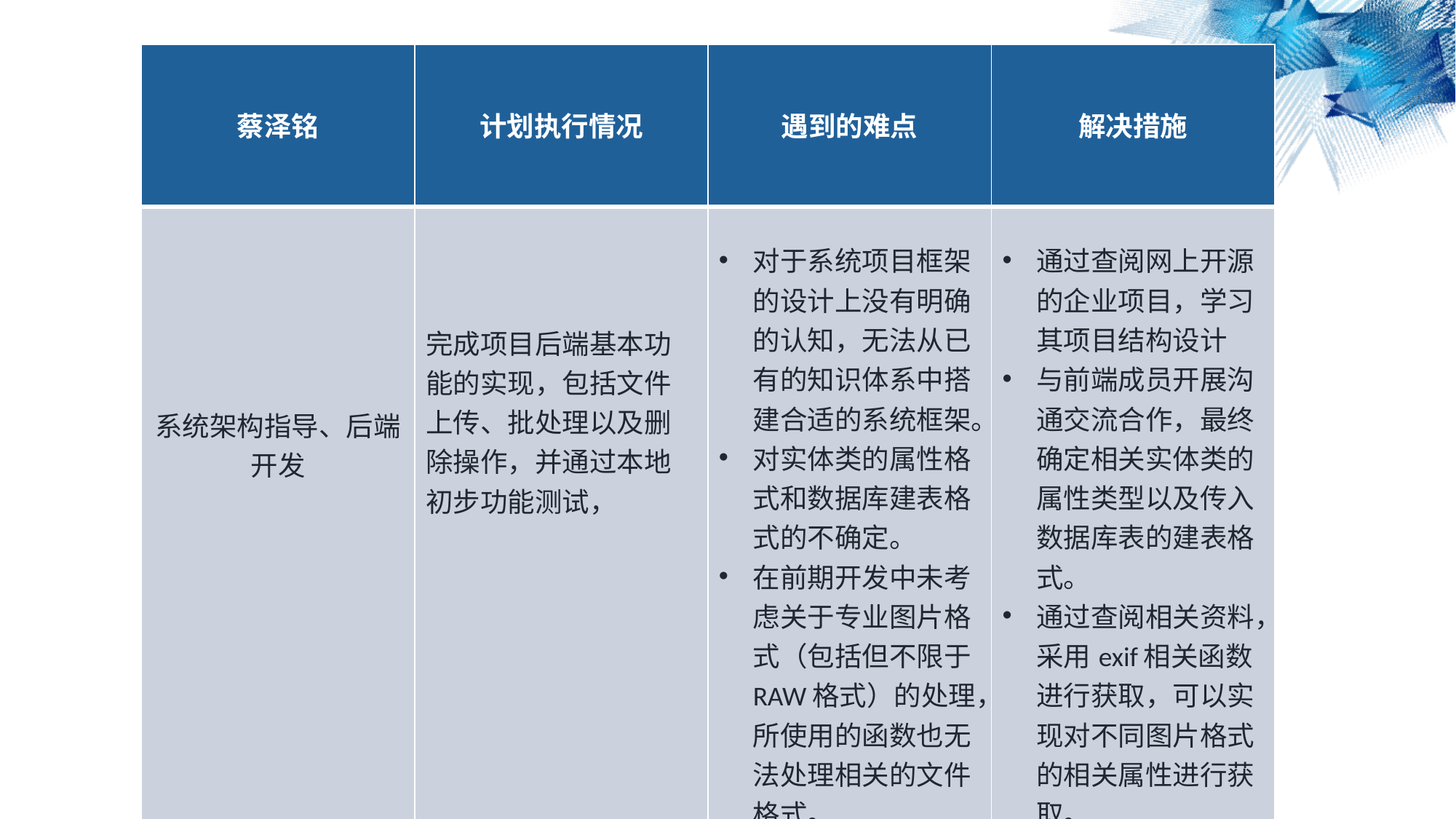

| 蔡泽铭 | 计划执行情况 | 遇到的难点 | 解决措施 |
| --- | --- | --- | --- |
| 系统架构指导、后端开发 | 完成项目后端基本功能的实现，包括文件上传、批处理以及删除操作，并通过本地初步功能测试， | 对于系统项目框架的设计上没有明确的认知，无法从已有的知识体系中搭建合适的系统框架。 对实体类的属性格式和数据库建表格式的不确定。 在前期开发中未考虑关于专业图片格式（包括但不限于RAW格式）的处理，所使用的函数也无法处理相关的文件格式。 | 通过查阅网上开源的企业项目，学习其项目结构设计 与前端成员开展沟通交流合作，最终确定相关实体类的属性类型以及传入数据库表的建表格式。 通过查阅相关资料，采用exif相关函数进行获取，可以实现对不同图片格式的相关属性进行获取。 |